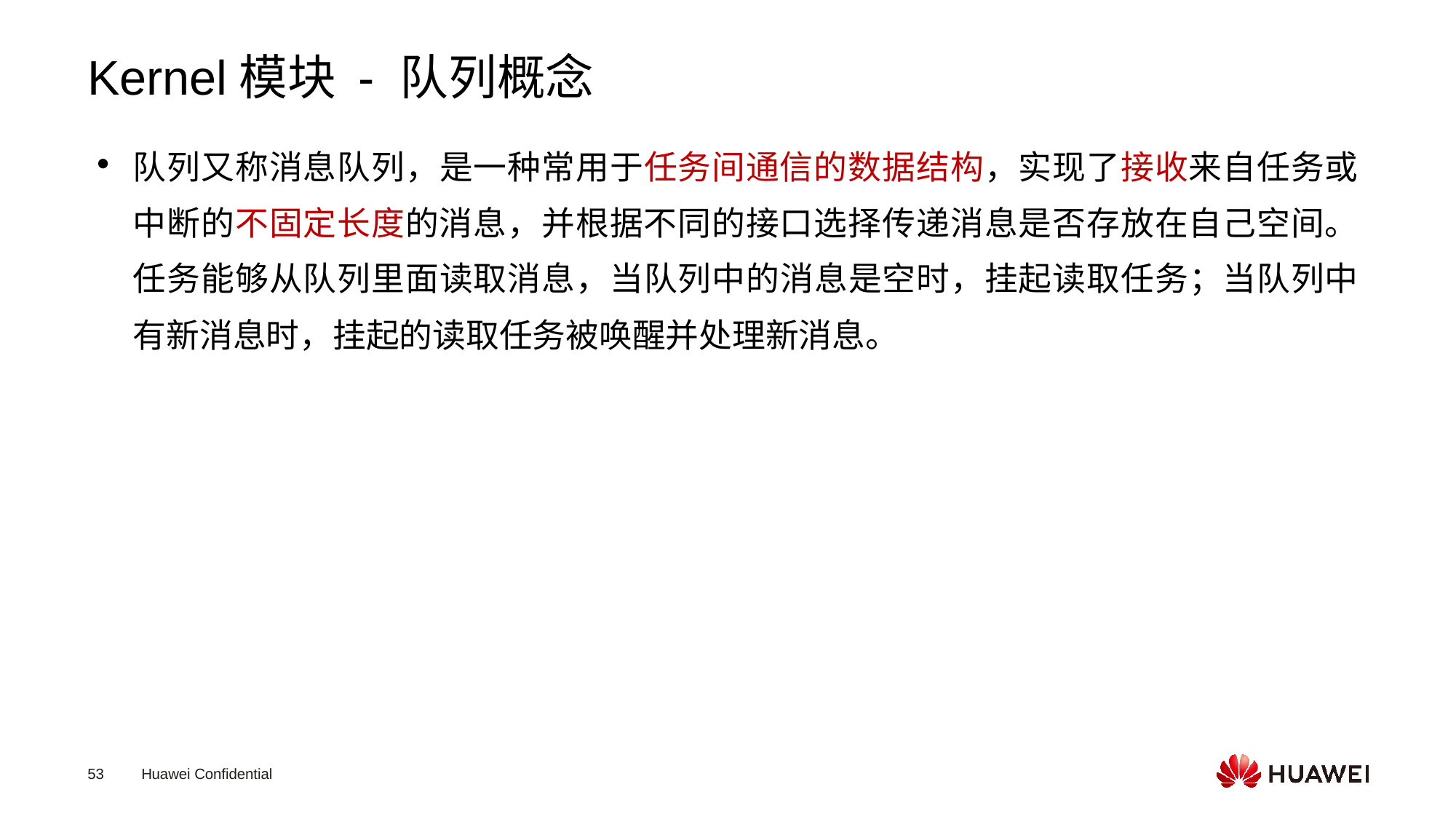

# Kernel模块 - 队列概念
队列又称消息队列，是一种常用于任务间通信的数据结构，实现了接收来自任务或中断的不固定长度的消息，并根据不同的接口选择传递消息是否存放在自己空间。任务能够从队列里面读取消息，当队列中的消息是空时，挂起读取任务；当队列中有新消息时，挂起的读取任务被唤醒并处理新消息。